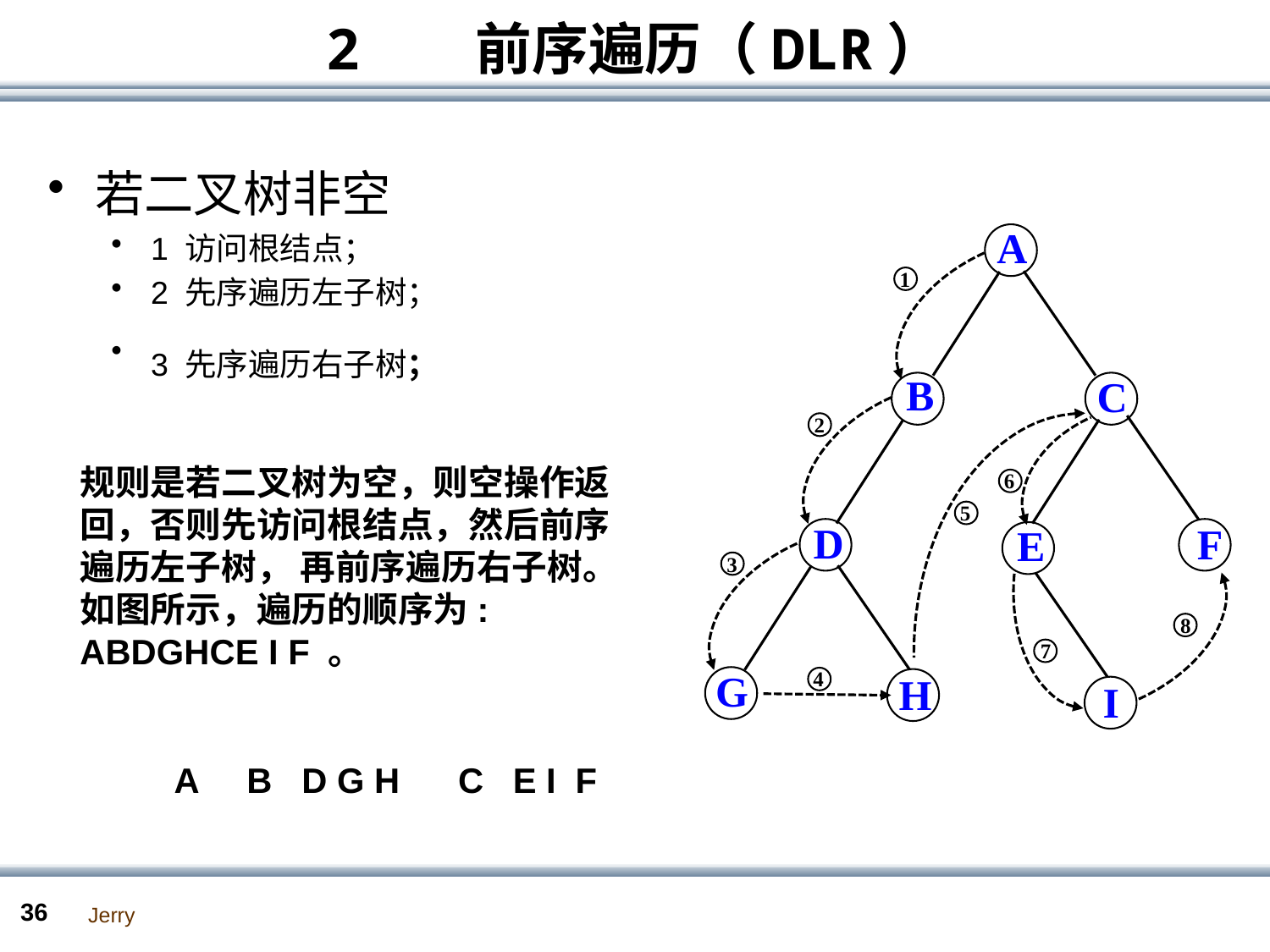

# 2   前序遍历（DLR）
若二叉树非空
1 访问根结点；
2 先序遍历左子树；
3 先序遍历右子树；

A

1

B
C

2

规则是若二叉树为空，则空操作返回，否则先访问根结点，然后前序遍历左子树， 再前序遍历右子树。如图所示，遍历的顺序为: ABDGHCE I F 。
6

5

D
F
E

3

8

7

G
4
H

I

A     B   D G H      C   E I  F